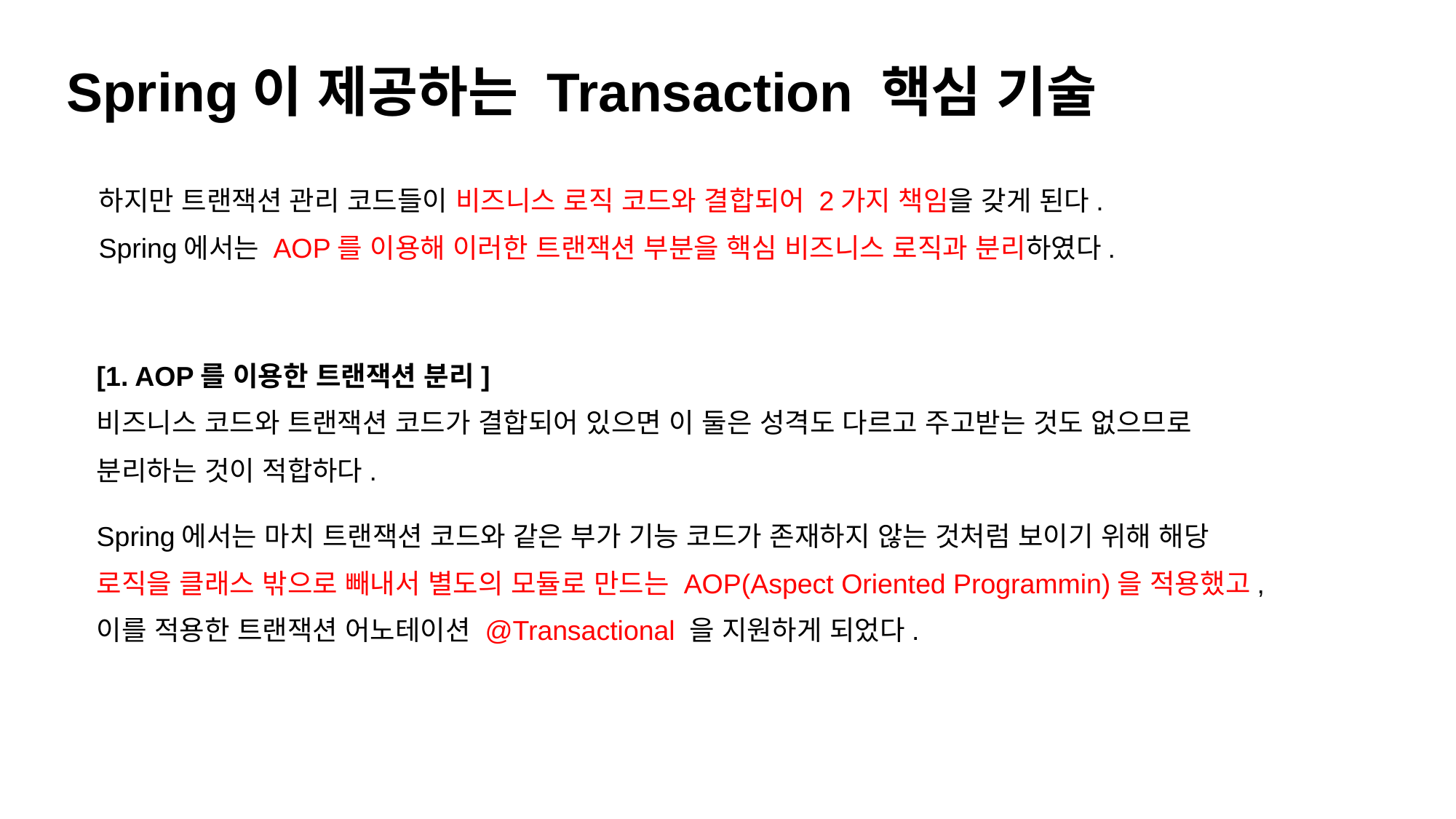

Spring이 제공하는 Transaction 핵심 기술
하지만 트랜잭션 관리 코드들이 비즈니스 로직 코드와 결합되어 2가지 책임을 갖게 된다.

Spring에서는 AOP를 이용해 이러한 트랜잭션 부분을 핵심 비즈니스 로직과 분리하였다.
[1. AOP를 이용한 트랜잭션 분리]

비즈니스 코드와 트랜잭션 코드가 결합되어 있으면 이 둘은 성격도 다르고 주고받는 것도 없으므로

분리하는 것이 적합하다.

Spring에서는 마치 트랜잭션 코드와 같은 부가 기능 코드가 존재하지 않는 것처럼 보이기 위해 해당

로직을 클래스 밖으로 빼내서 별도의 모듈로 만드는 AOP(Aspect Oriented Programmin)을 적용했고,

이를 적용한 트랜잭션 어노테이션 @Transactional 을 지원하게 되었다.